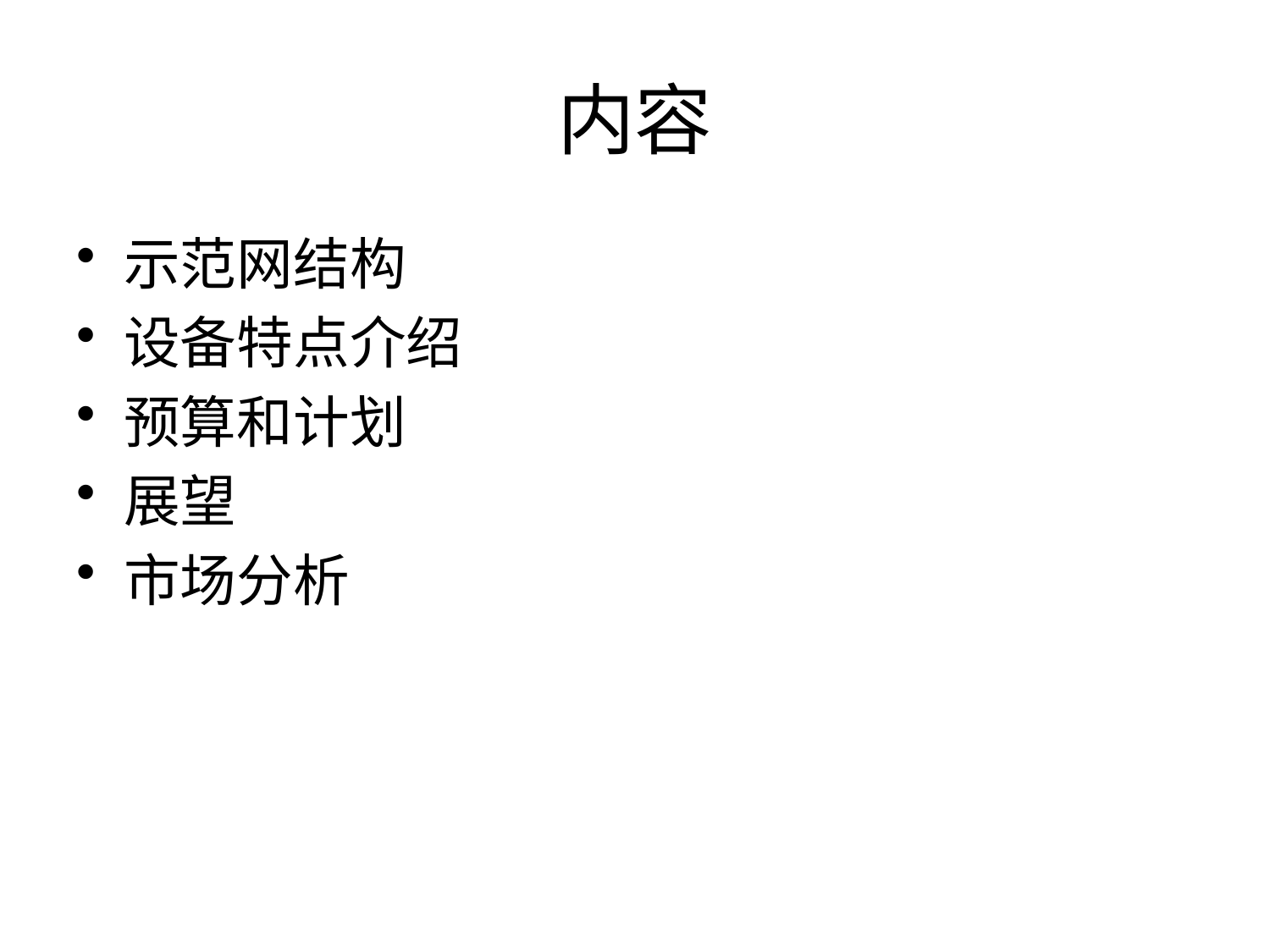

# 内容
示范网结构
设备特点介绍
预算和计划
展望
市场分析